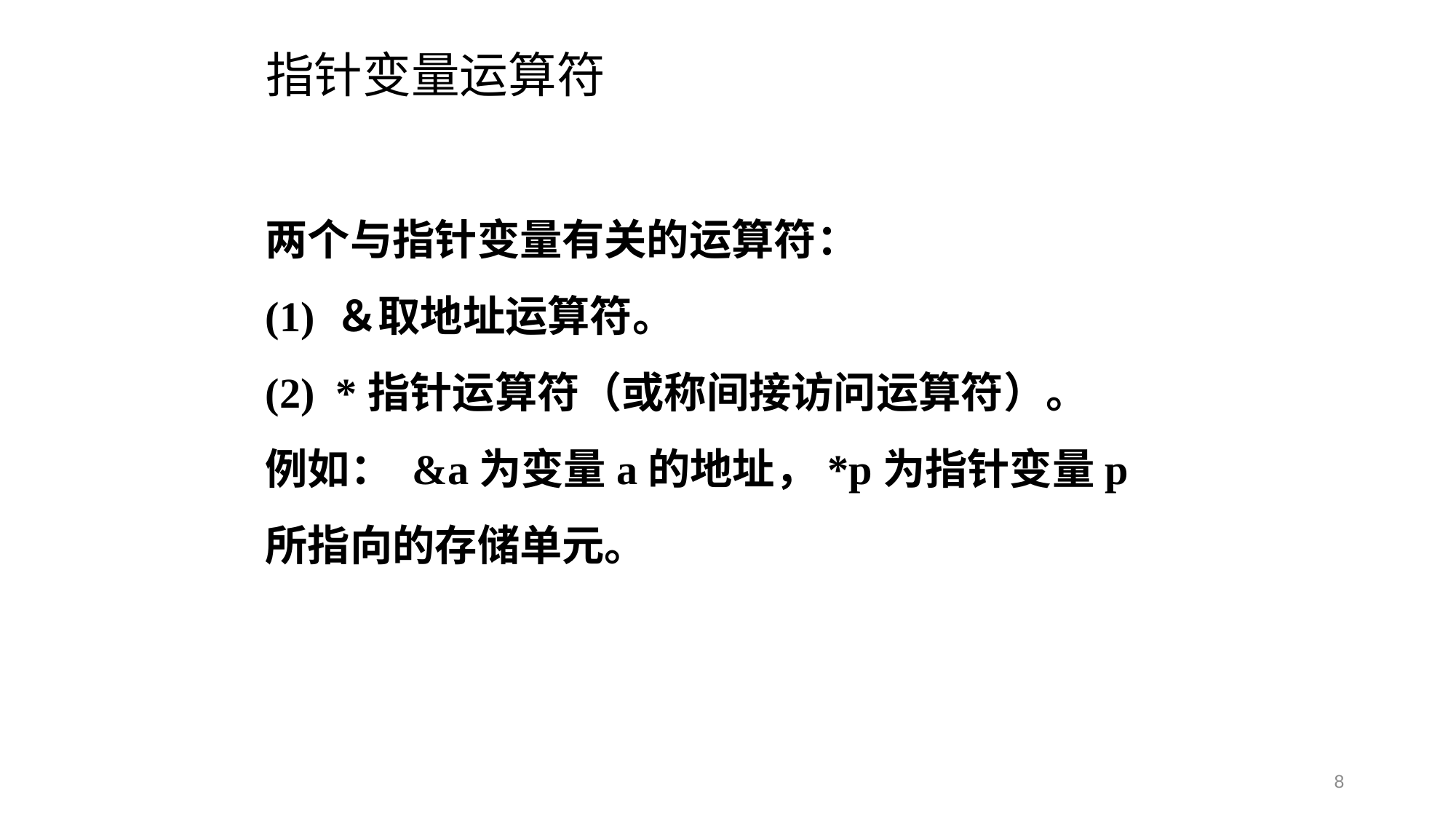

# 指针变量运算符
两个与指针变量有关的运算符：
(1) ＆取地址运算符。
(2)  *指针运算符（或称间接访问运算符）。
例如： &a为变量a的地址，*p为指针变量p所指向的存储单元。

8